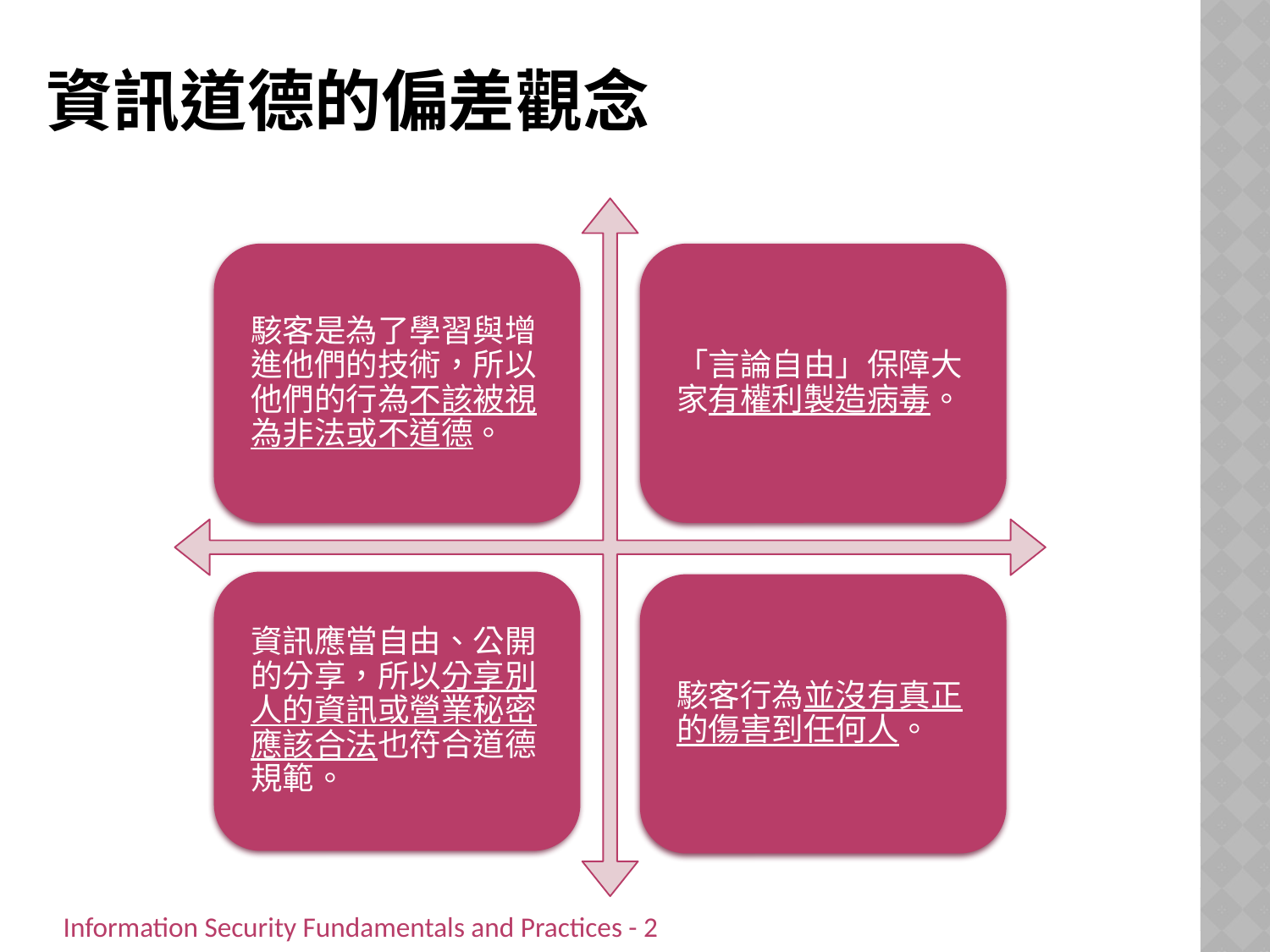

# 資訊道德的偏差觀念
駭客是為了學習與增進他們的技術，所以他們的行為不該被視為非法或不道德。
「言論自由」保障大家有權利製造病毒。
資訊應當自由、公開的分享，所以分享別人的資訊或營業秘密應該合法也符合道德規範。
駭客行為並沒有真正的傷害到任何人。